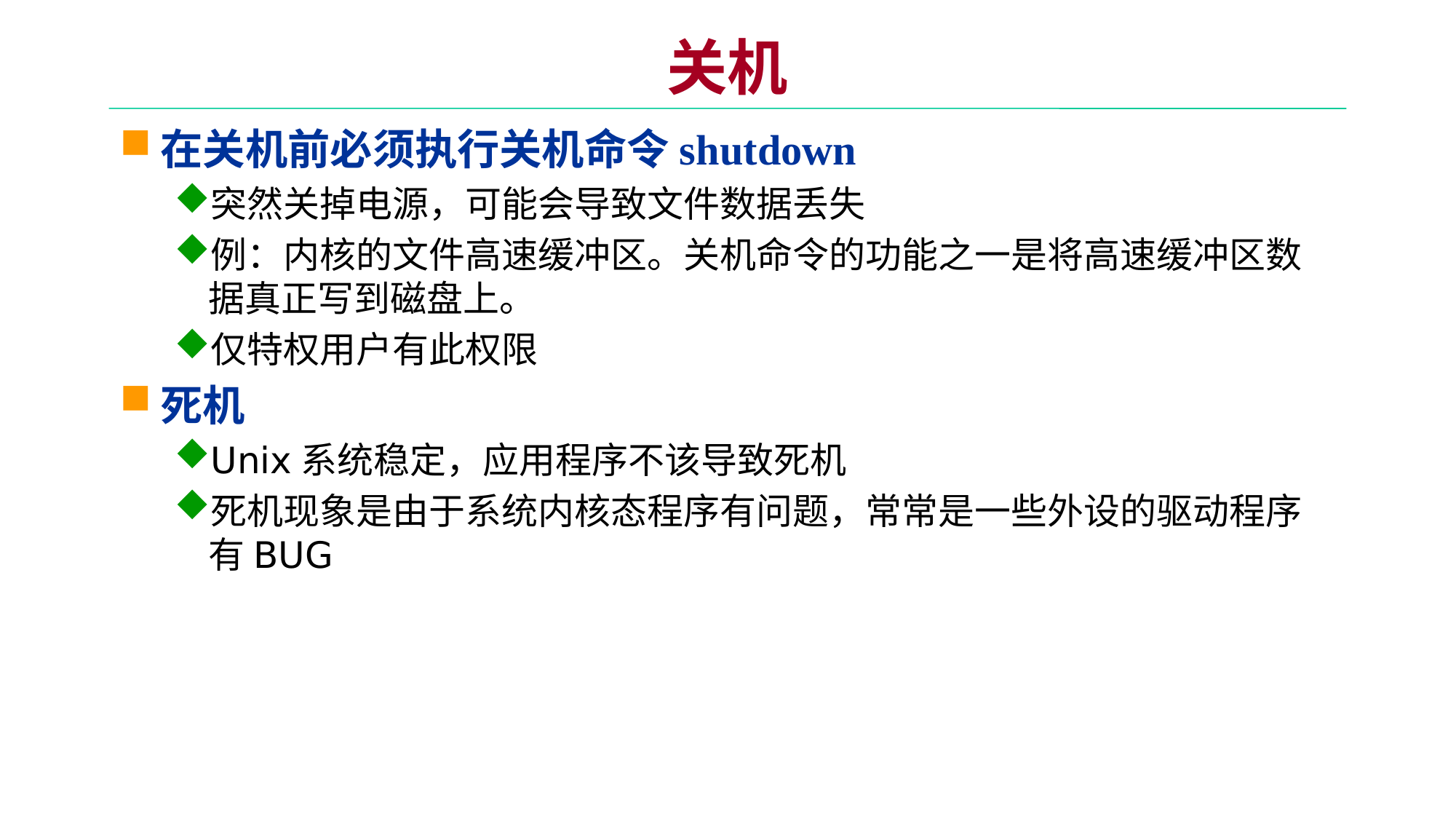

# 关机
在关机前必须执行关机命令shutdown
突然关掉电源，可能会导致文件数据丢失
例：内核的文件高速缓冲区。关机命令的功能之一是将高速缓冲区数据真正写到磁盘上。
仅特权用户有此权限
死机
Unix系统稳定，应用程序不该导致死机
死机现象是由于系统内核态程序有问题，常常是一些外设的驱动程序有BUG